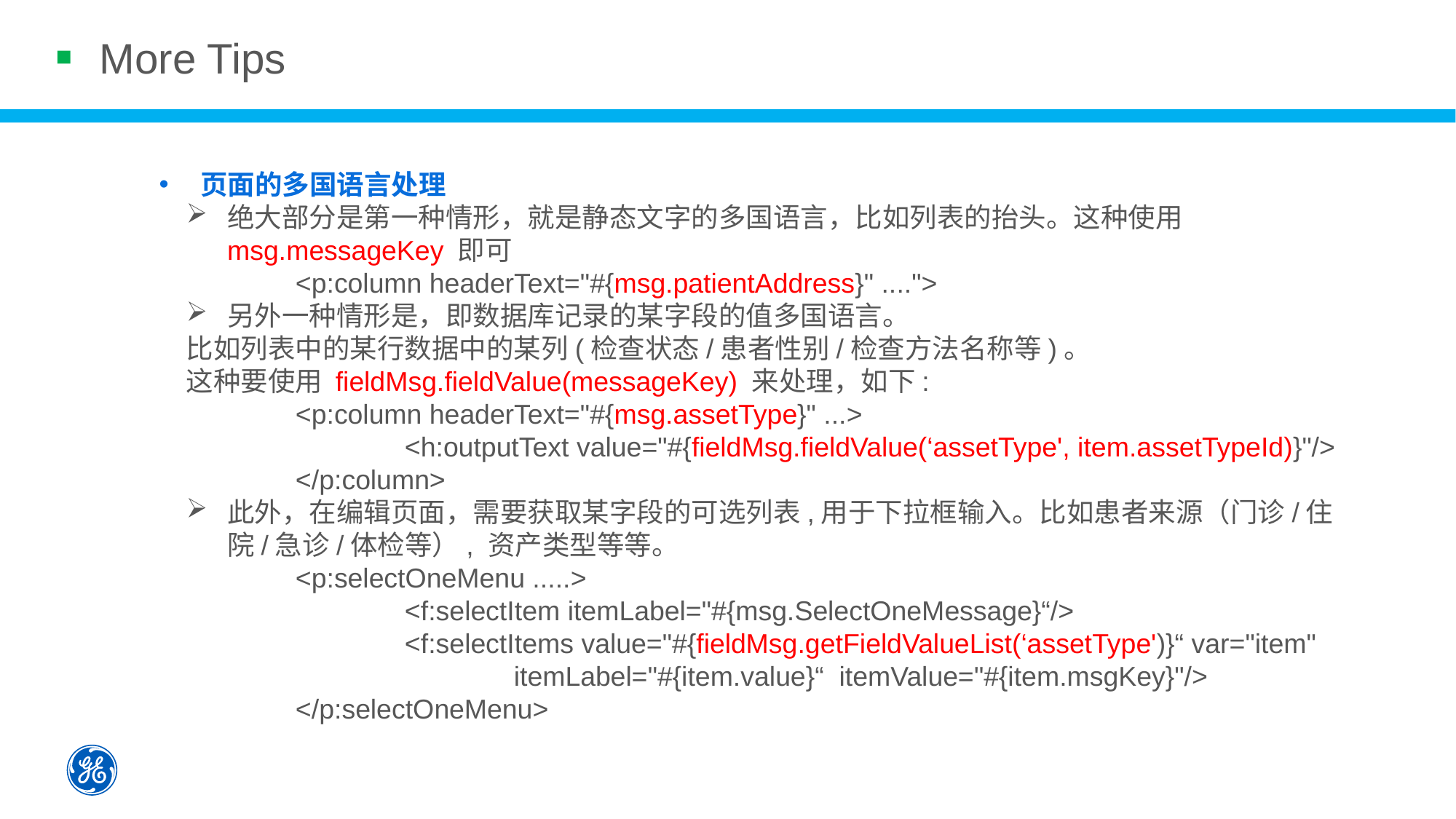

More Tips

页面的多国语言处理
绝大部分是第一种情形，就是静态文字的多国语言，比如列表的抬头。这种使用 msg.messageKey 即可
	<p:column headerText="#{msg.patientAddress}" ....">
另外一种情形是，即数据库记录的某字段的值多国语言。
比如列表中的某行数据中的某列(检查状态/患者性别/检查方法名称等)。
这种要使用 fieldMsg.fieldValue(messageKey) 来处理，如下:
	<p:column headerText="#{msg.assetType}" ...>
		<h:outputText value="#{fieldMsg.fieldValue(‘assetType', item.assetTypeId)}"/>
	</p:column>
此外，在编辑页面，需要获取某字段的可选列表,用于下拉框输入。比如患者来源（门诊/住院/急诊/体检等）, 资产类型等等。
<p:selectOneMenu .....>
	<f:selectItem itemLabel="#{msg.SelectOneMessage}“/>
	<f:selectItems value="#{fieldMsg.getFieldValueList(‘assetType')}“ var="item"
		itemLabel="#{item.value}“  itemValue="#{item.msgKey}"/>
</p:selectOneMenu>